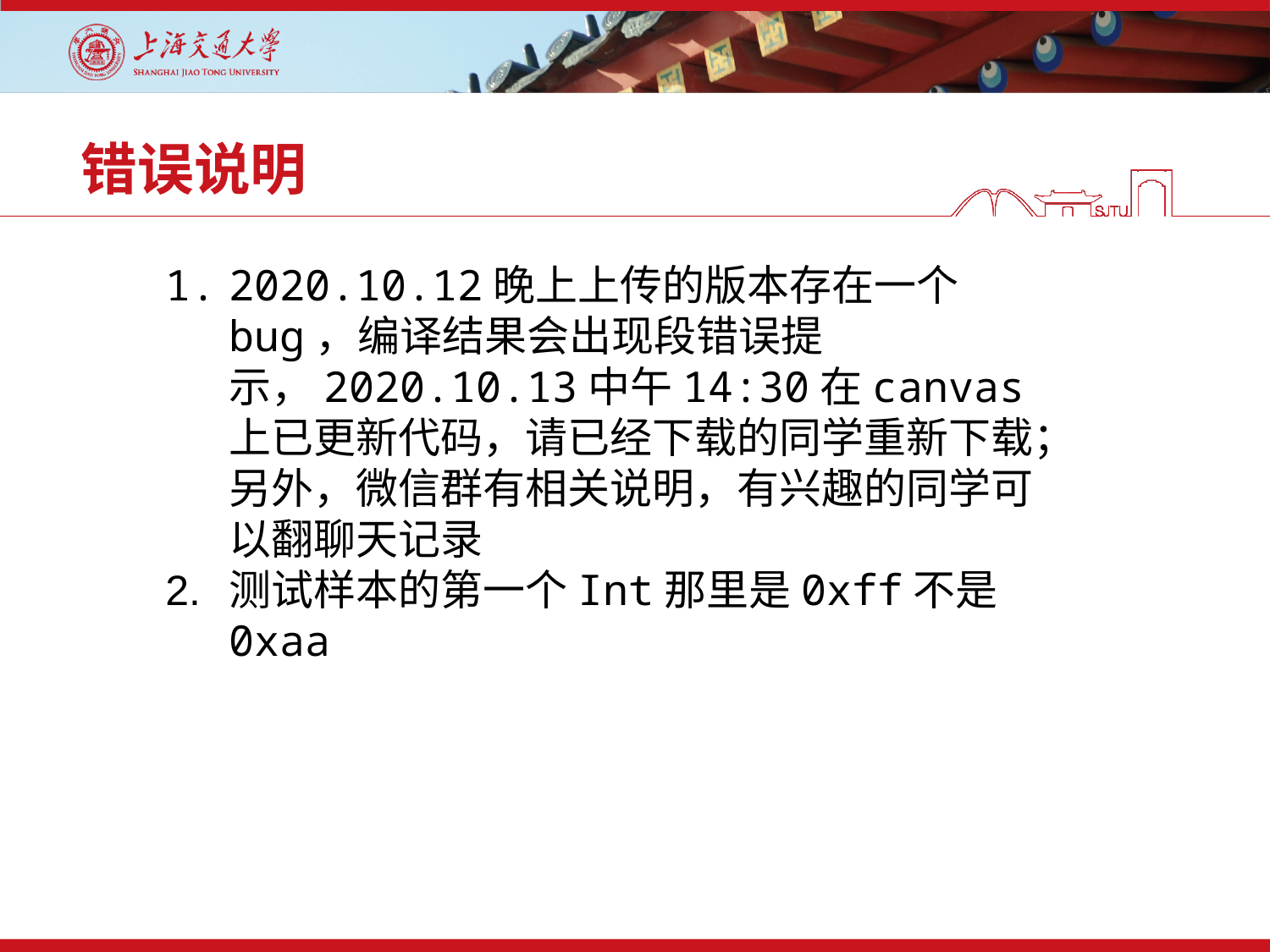

# 错误说明
2020.10.12晚上上传的版本存在一个bug，编译结果会出现段错误提示，2020.10.13中午14:30在canvas上已更新代码，请已经下载的同学重新下载；另外，微信群有相关说明，有兴趣的同学可以翻聊天记录
测试样本的第一个Int那里是0xff不是0xaa